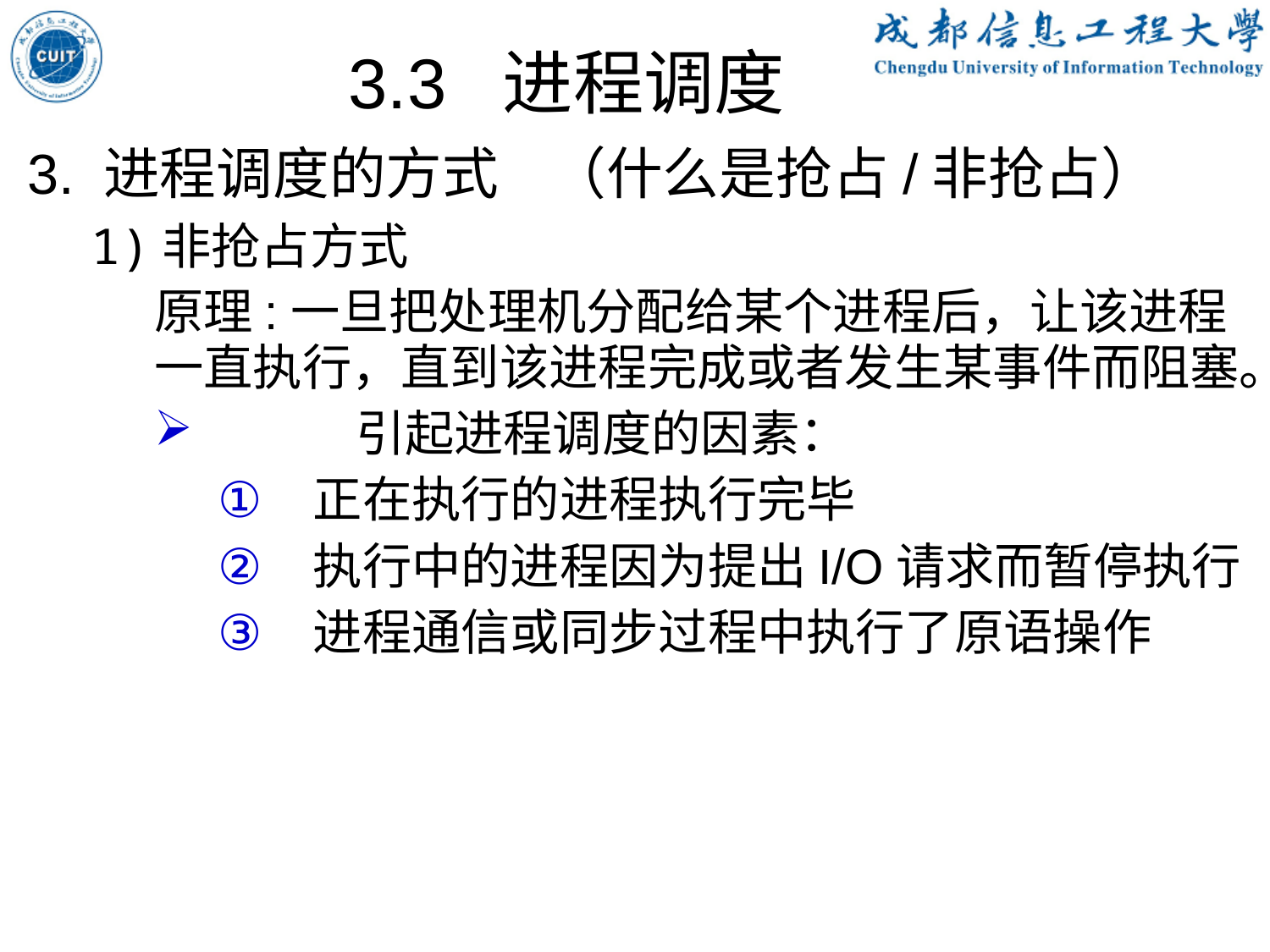

3.3  进程调度
3. 进程调度的方式    （什么是抢占/非抢占）
1)非抢占方式
原理:一旦把处理机分配给某个进程后，让该进程一直执行，直到该进程完成或者发生某事件而阻塞。
	引起进程调度的因素：
正在执行的进程执行完毕
执行中的进程因为提出I/O请求而暂停执行
进程通信或同步过程中执行了原语操作